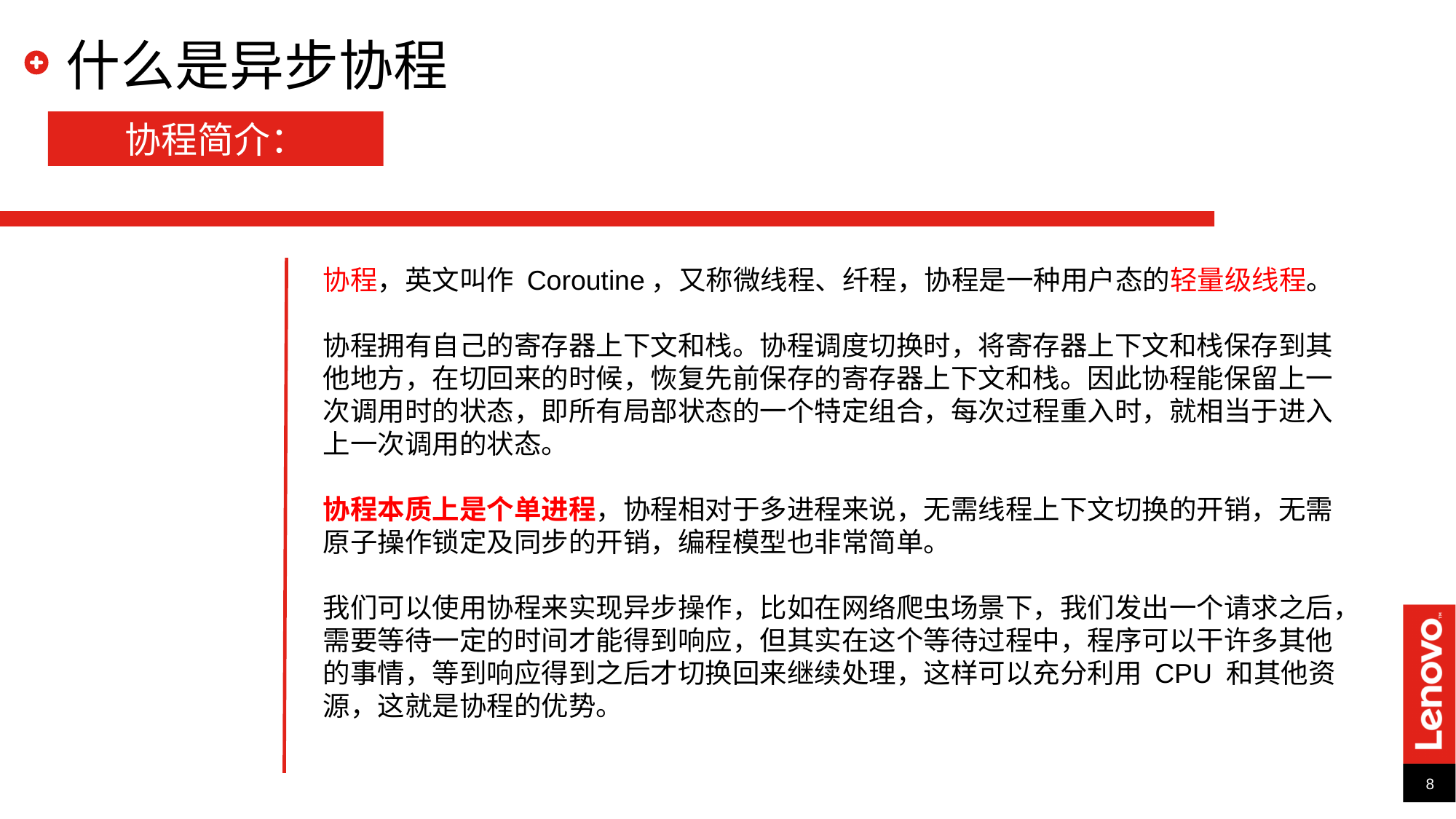

# 什么是异步协程
协程简介：

协程，英文叫作 Coroutine，又称微线程、纤程，协程是一种用户态的轻量级线程。

协程拥有自己的寄存器上下文和栈。协程调度切换时，将寄存器上下文和栈保存到其他地方，在切回来的时候，恢复先前保存的寄存器上下文和栈。因此协程能保留上一次调用时的状态，即所有局部状态的一个特定组合，每次过程重入时，就相当于进入上一次调用的状态。

协程本质上是个单进程，协程相对于多进程来说，无需线程上下文切换的开销，无需原子操作锁定及同步的开销，编程模型也非常简单。

我们可以使用协程来实现异步操作，比如在网络爬虫场景下，我们发出一个请求之后，需要等待一定的时间才能得到响应，但其实在这个等待过程中，程序可以干许多其他的事情，等到响应得到之后才切换回来继续处理，这样可以充分利用 CPU 和其他资源，这就是协程的优势。